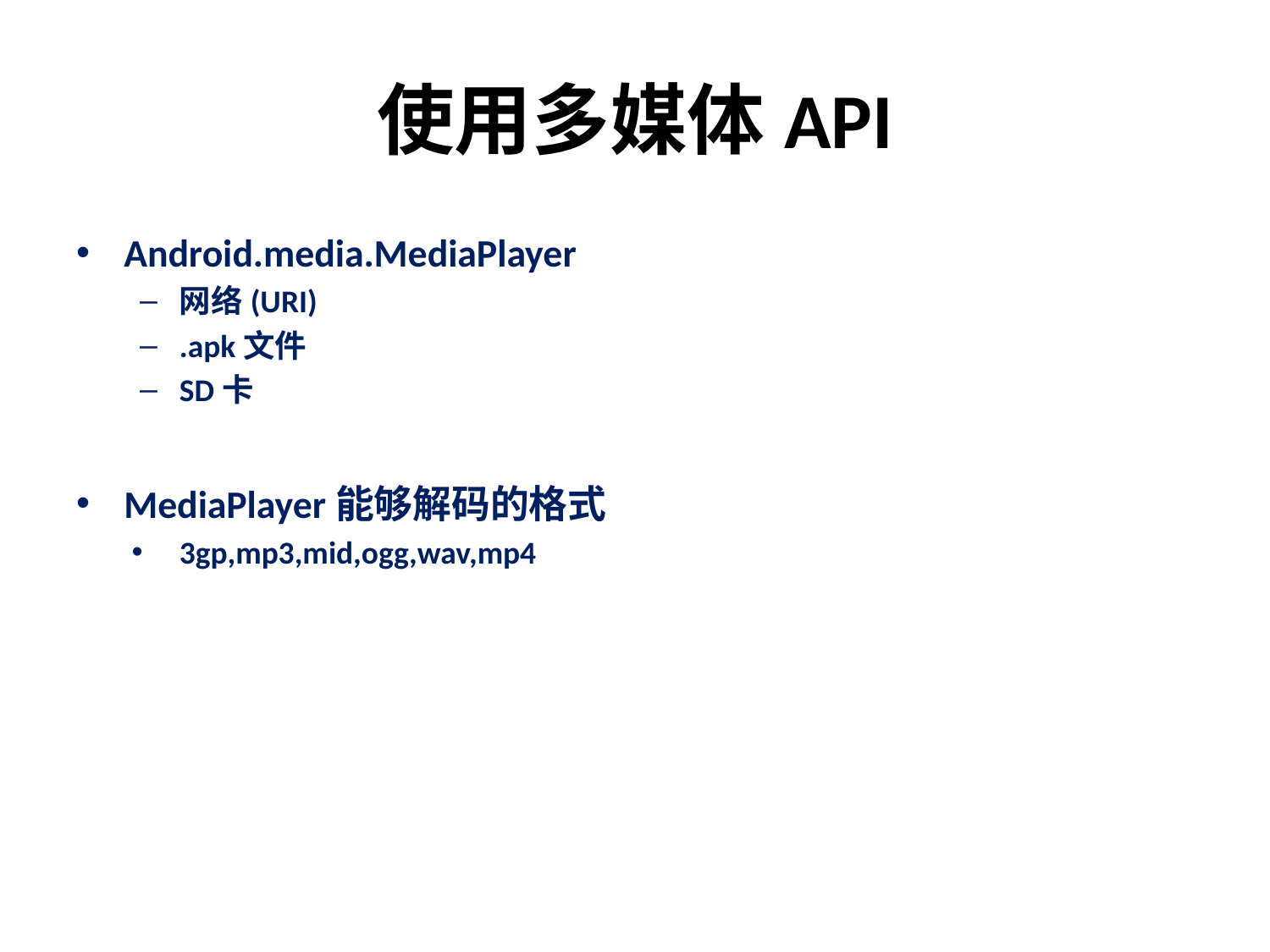

# 使用多媒体API
Android.media.MediaPlayer
网络(URI)
.apk文件
SD卡

MediaPlayer能够解码的格式
3gp,mp3,mid,ogg,wav,mp4